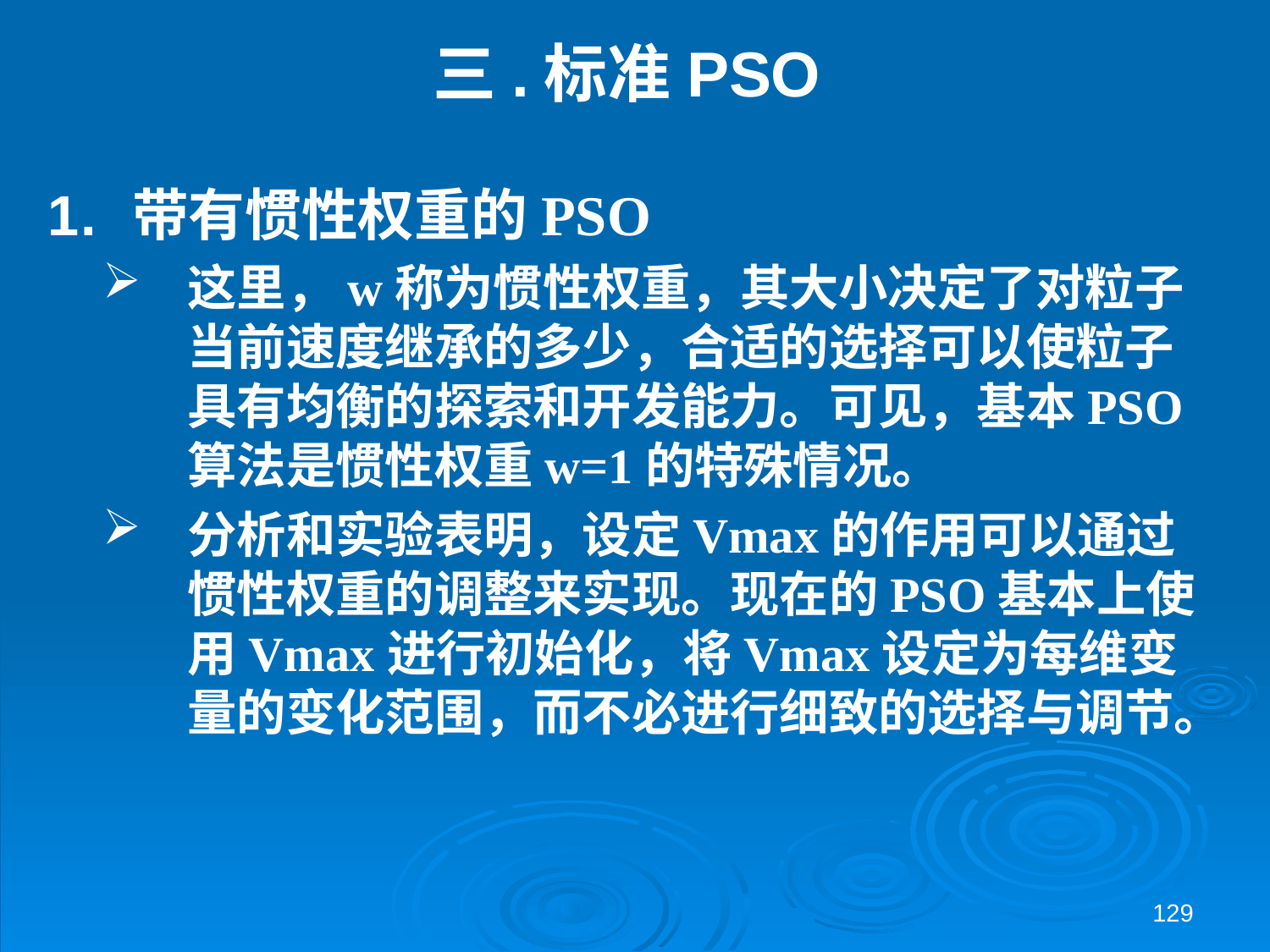

# 三.标准PSO
带有惯性权重的PSO
这里，w称为惯性权重，其大小决定了对粒子当前速度继承的多少，合适的选择可以使粒子具有均衡的探索和开发能力。可见，基本PSO算法是惯性权重w=1的特殊情况。
分析和实验表明，设定Vmax的作用可以通过惯性权重的调整来实现。现在的PSO基本上使用Vmax进行初始化，将Vmax设定为每维变量的变化范围，而不必进行细致的选择与调节。

129